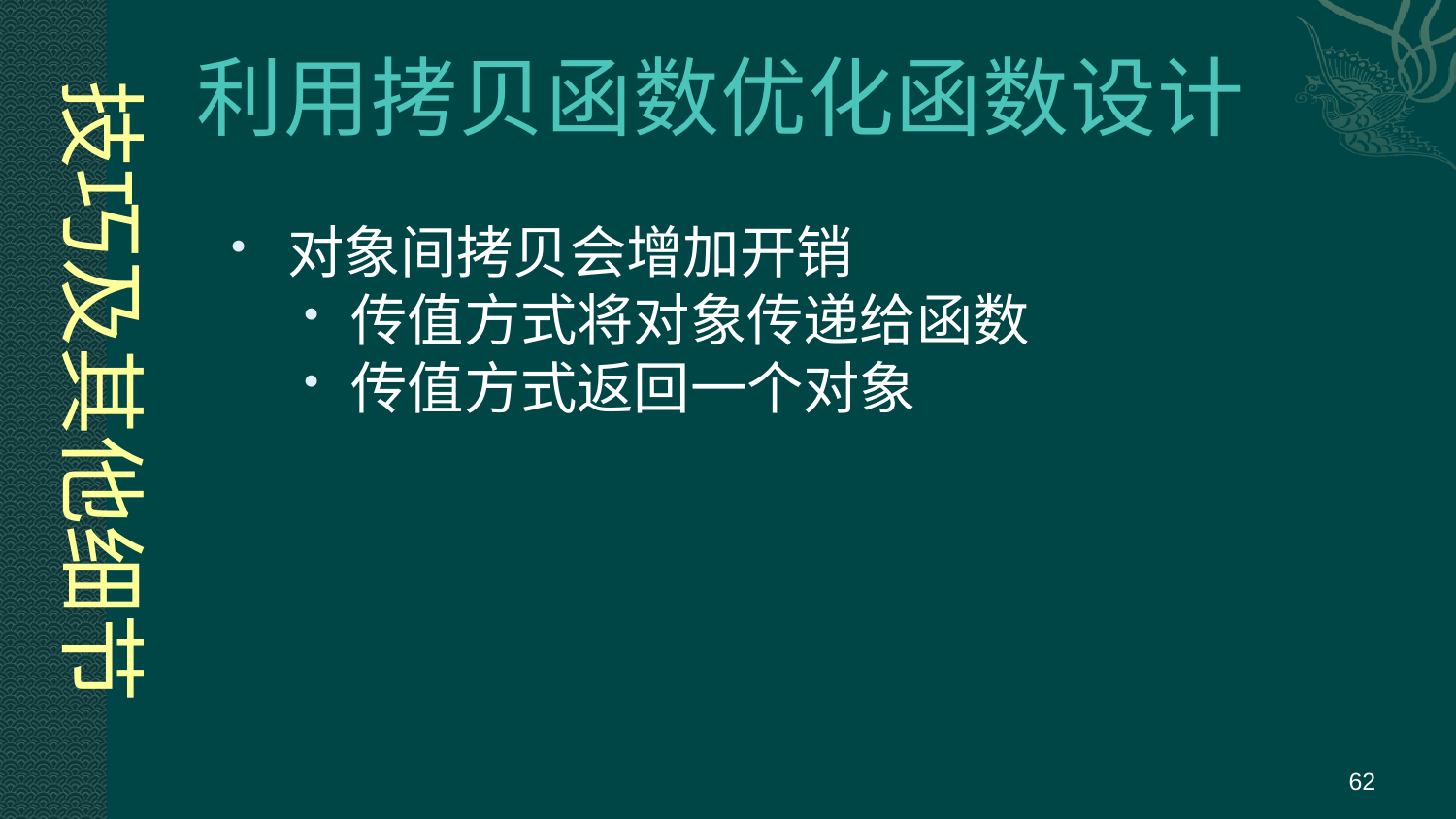

# 利用拷贝函数优化函数设计
技巧及其他细节
对象间拷贝会增加开销
传值方式将对象传递给函数
传值方式返回一个对象
62